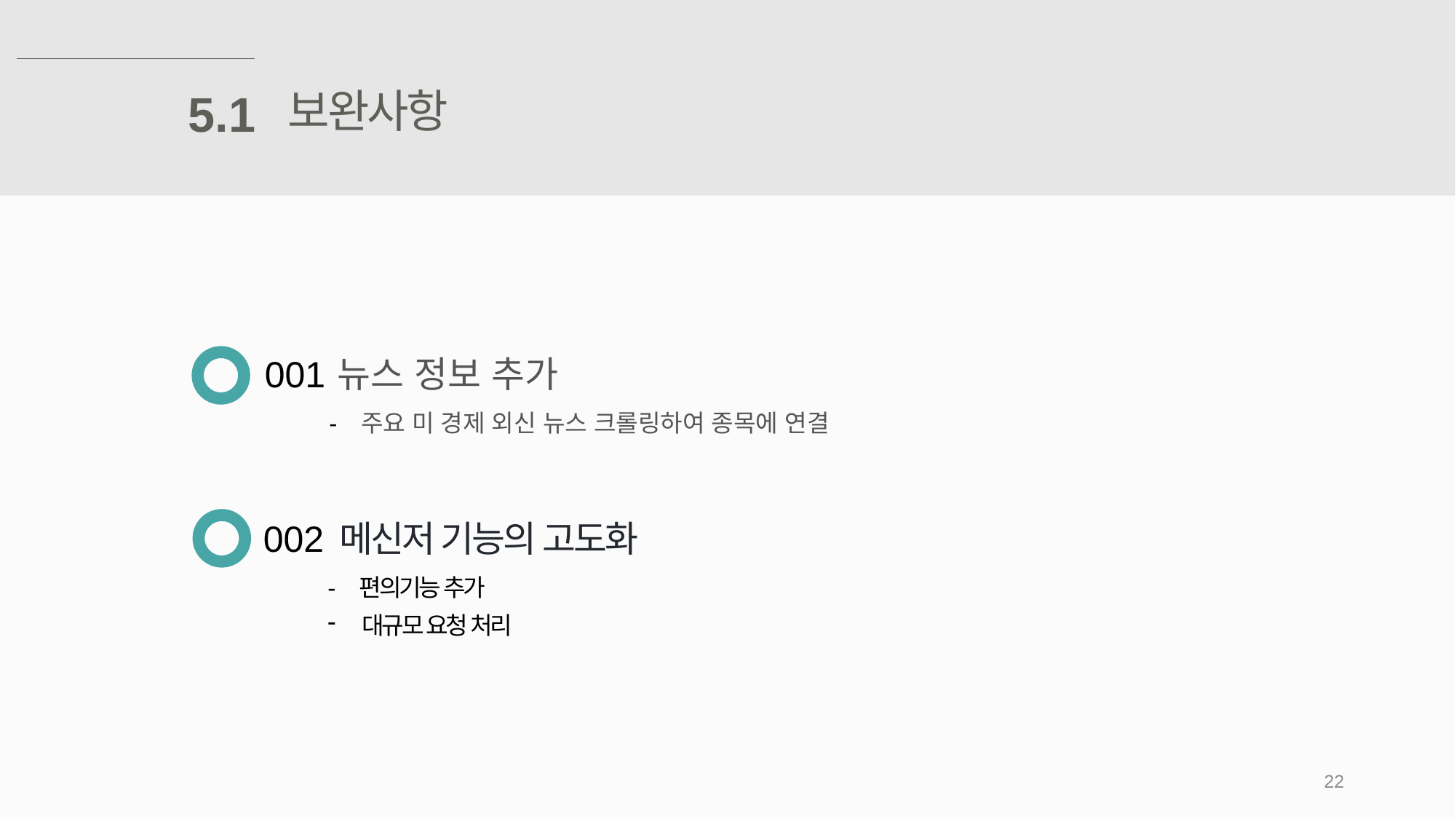

보완사항
5.1
001
뉴스 정보 추가

-    주요 미 경제 외신 뉴스 크롤링하여 종목에 연결
002
메신저 기능의 고도화

-    편의기능 추가
대규모 요청 처리
22